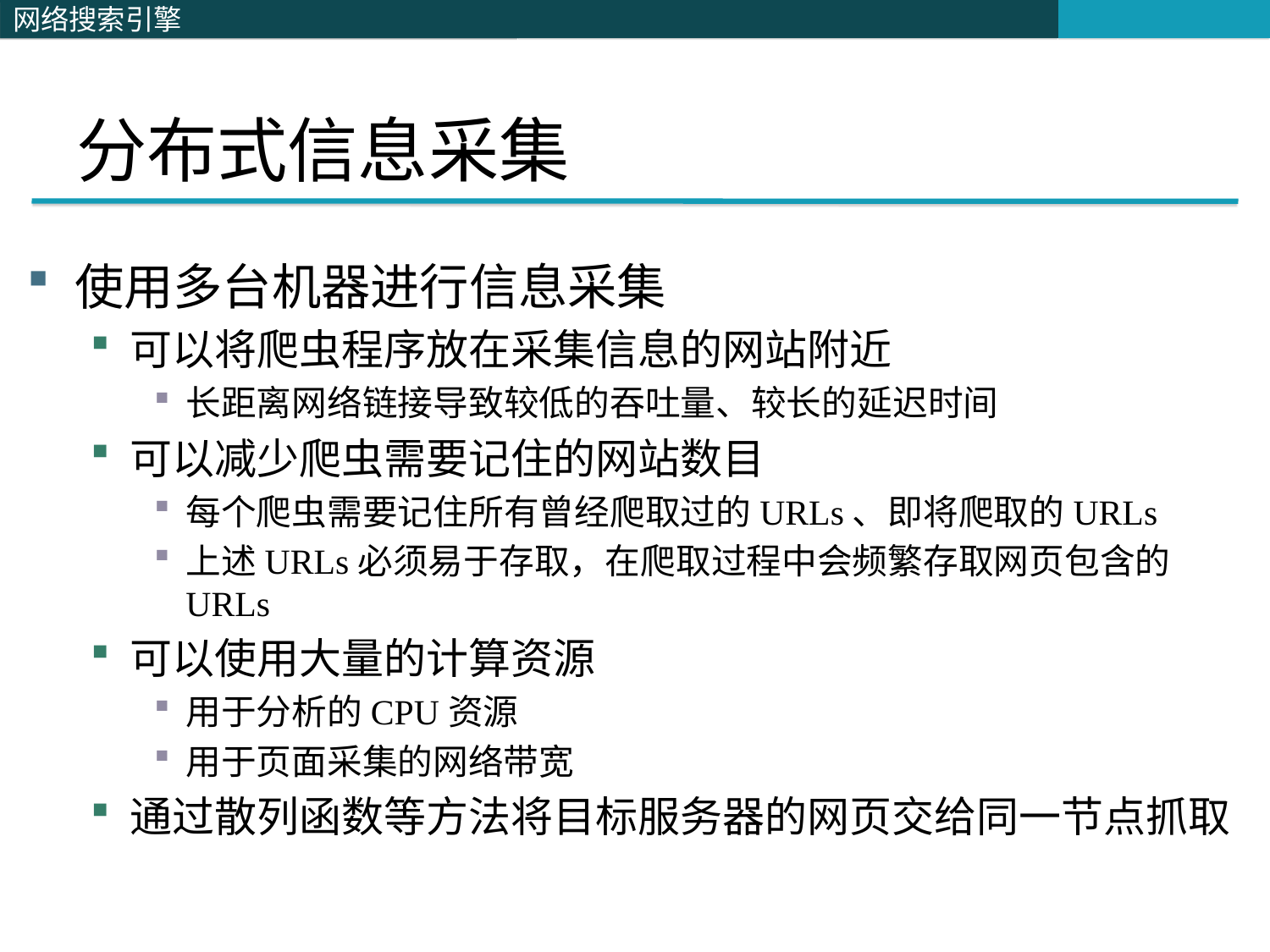

# 分布式信息采集
使用多台机器进行信息采集
可以将爬虫程序放在采集信息的网站附近
长距离网络链接导致较低的吞吐量、较长的延迟时间
可以减少爬虫需要记住的网站数目
每个爬虫需要记住所有曾经爬取过的URLs、即将爬取的URLs
上述URLs必须易于存取，在爬取过程中会频繁存取网页包含的URLs
可以使用大量的计算资源
用于分析的CPU资源
用于页面采集的网络带宽
通过散列函数等方法将目标服务器的网页交给同一节点抓取
56